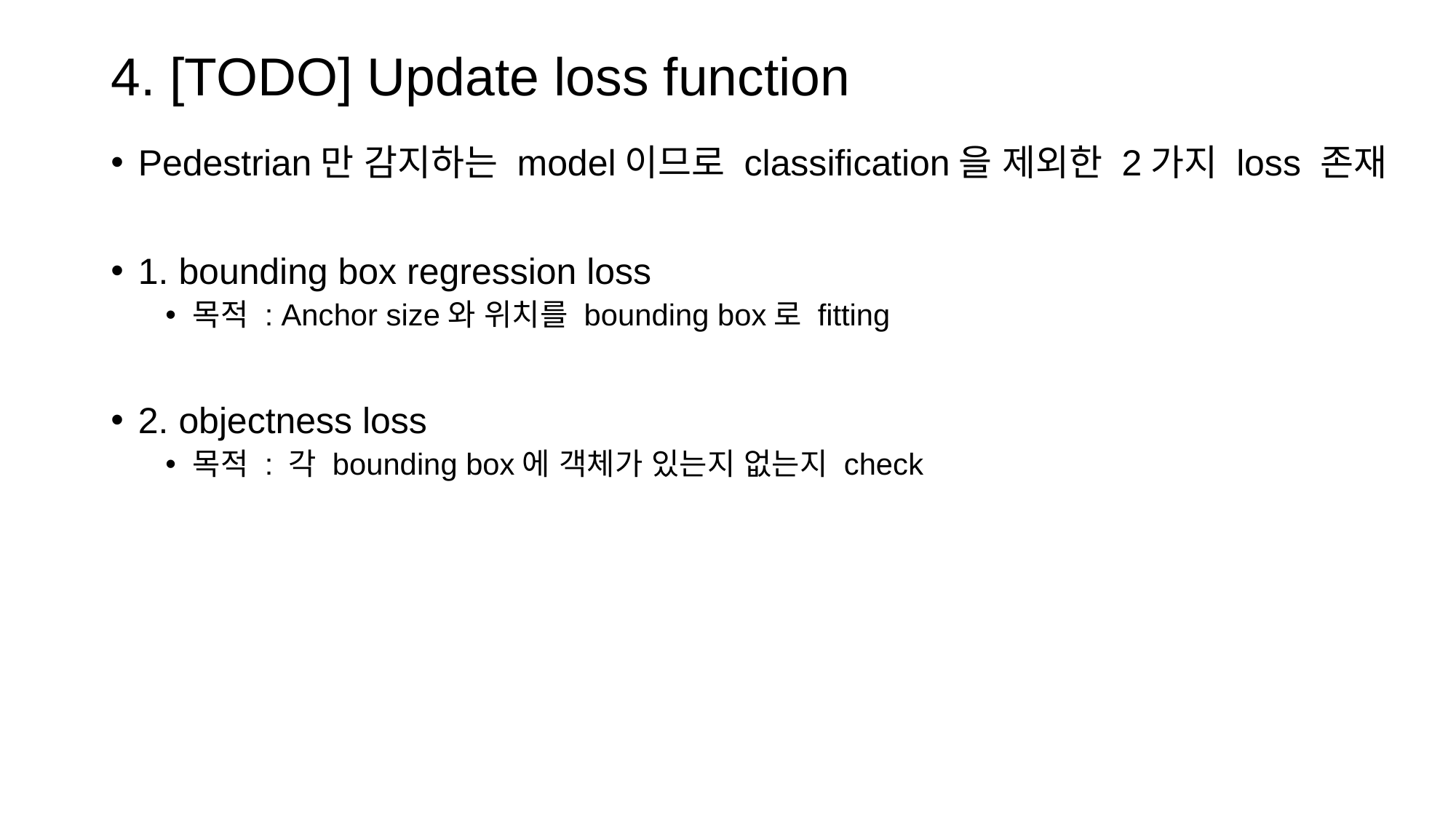

# 4. [TODO] Update loss function
Pedestrian만 감지하는 model이므로 classification을 제외한 2가지 loss 존재

1. bounding box regression loss
목적 : Anchor size와 위치를 bounding box로 fitting

2. objectness loss
목적 : 각 bounding box에 객체가 있는지 없는지 check